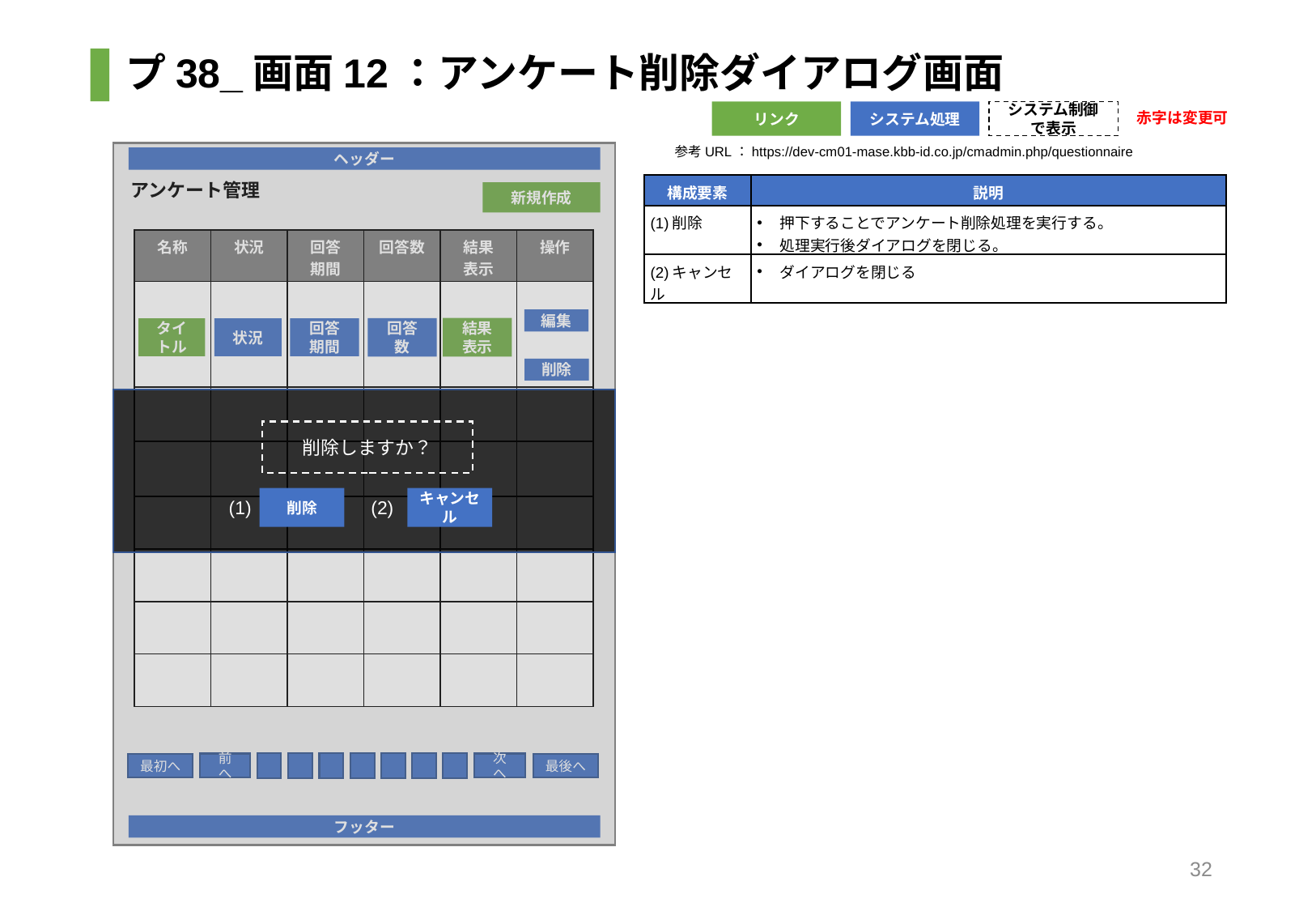

# プ38_画面12：アンケート削除ダイアログ画面
赤字は変更可
リンク
システム処理
システム制御で表示
参考URL：https://dev-cm01-mase.kbb-id.co.jp/cmadmin.php/questionnaire

ヘッダー
アンケート管理
| 構成要素 | 説明 |
| --- | --- |
| (1)削除 | 押下することでアンケート削除処理を実行する。 処理実行後ダイアログを閉じる。 |
| (2)キャンセル | ダイアログを閉じる |
新規作成
| 名称 | 状況 | 回答 期間 | 回答数 | 結果 表示 | 操作 |
| --- | --- | --- | --- | --- | --- |
|  |  |  |  |  |  |
|  |  |  |  |  |  |
|  |  |  |  |  |  |
|  |  |  |  |  |  |
|  |  |  |  |  |  |
|  |  |  |  |  |  |
|  |  |  |  |  |  |
編集
結果表示
回答数
タイ
トル
状況
回答期間
削除

削除しますか？
削除
キャンセル
(1)
(2)

前へ
次へ
最初へ
最後へ
フッター
32